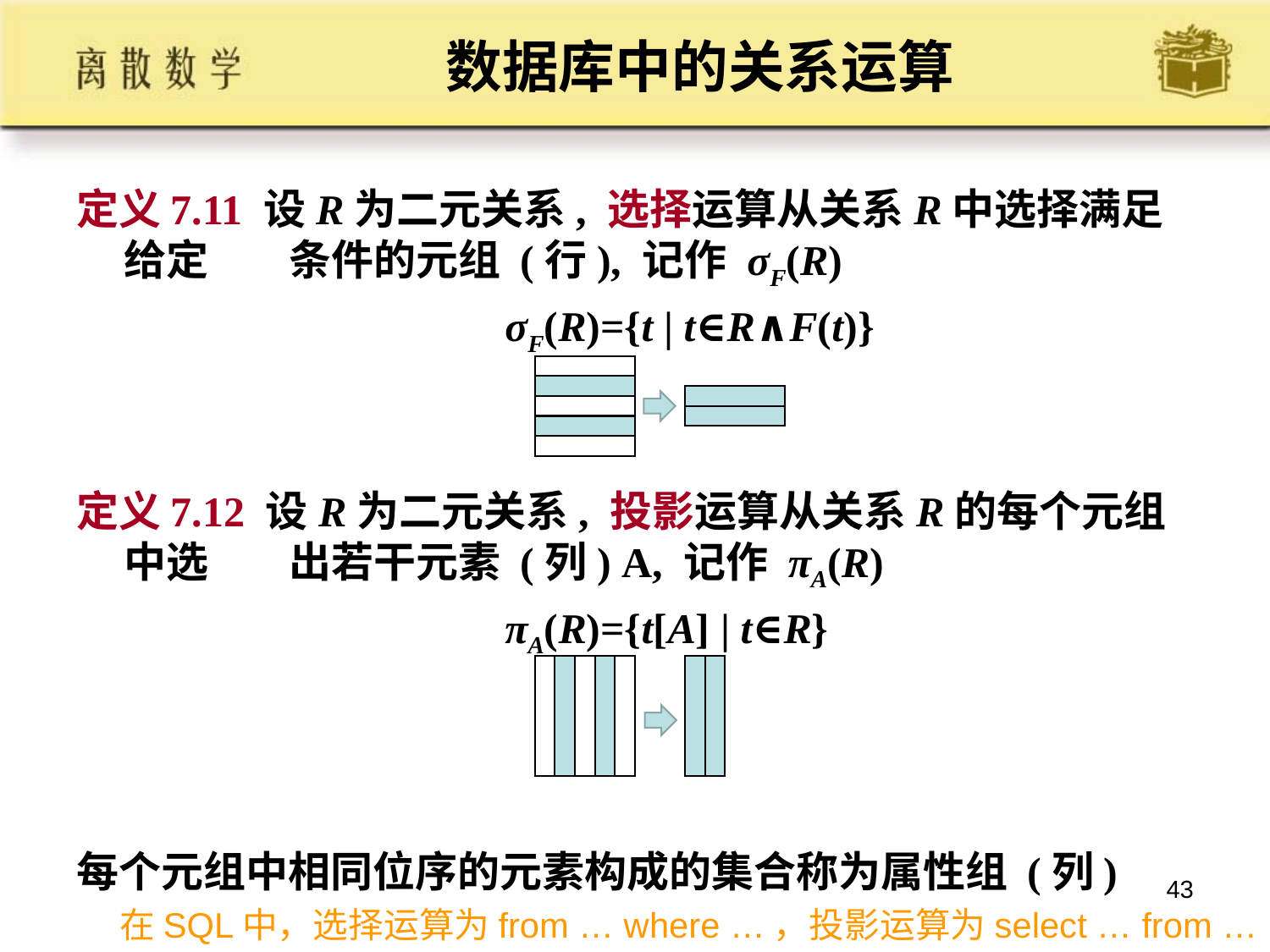

# 数据库中的关系运算
定义7.11 设R为二元关系, 选择运算从关系R中选择满足给定	    条件的元组 (行), 记作 σF(R)
				σF(R)={t | t∈R∧F(t)}

定义7.12 设R为二元关系, 投影运算从关系R的每个元组中选	    出若干元素 (列) A, 记作 πA(R)
				πA(R)={t[A] | t∈R}

每个元组中相同位序的元素构成的集合称为属性组 (列)

43
在SQL中，选择运算为from … where …，投影运算为select … from …